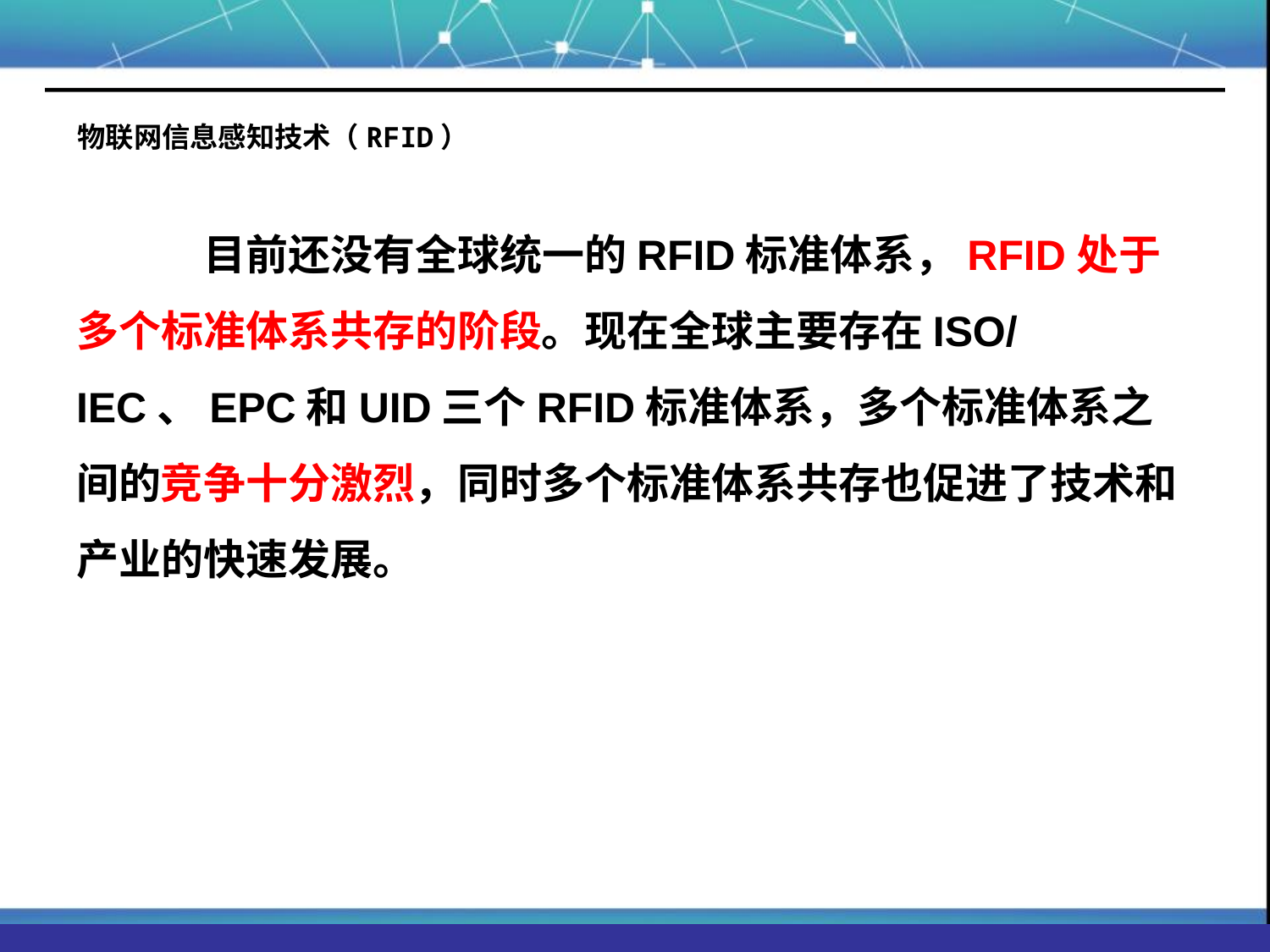

# 物联网信息感知技术（RFID）

	目前还没有全球统一的RFID标准体系，RFID处于多个标准体系共存的阶段。现在全球主要存在ISO/IEC、EPC和UID三个RFID标准体系，多个标准体系之间的竞争十分激烈，同时多个标准体系共存也促进了技术和产业的快速发展。